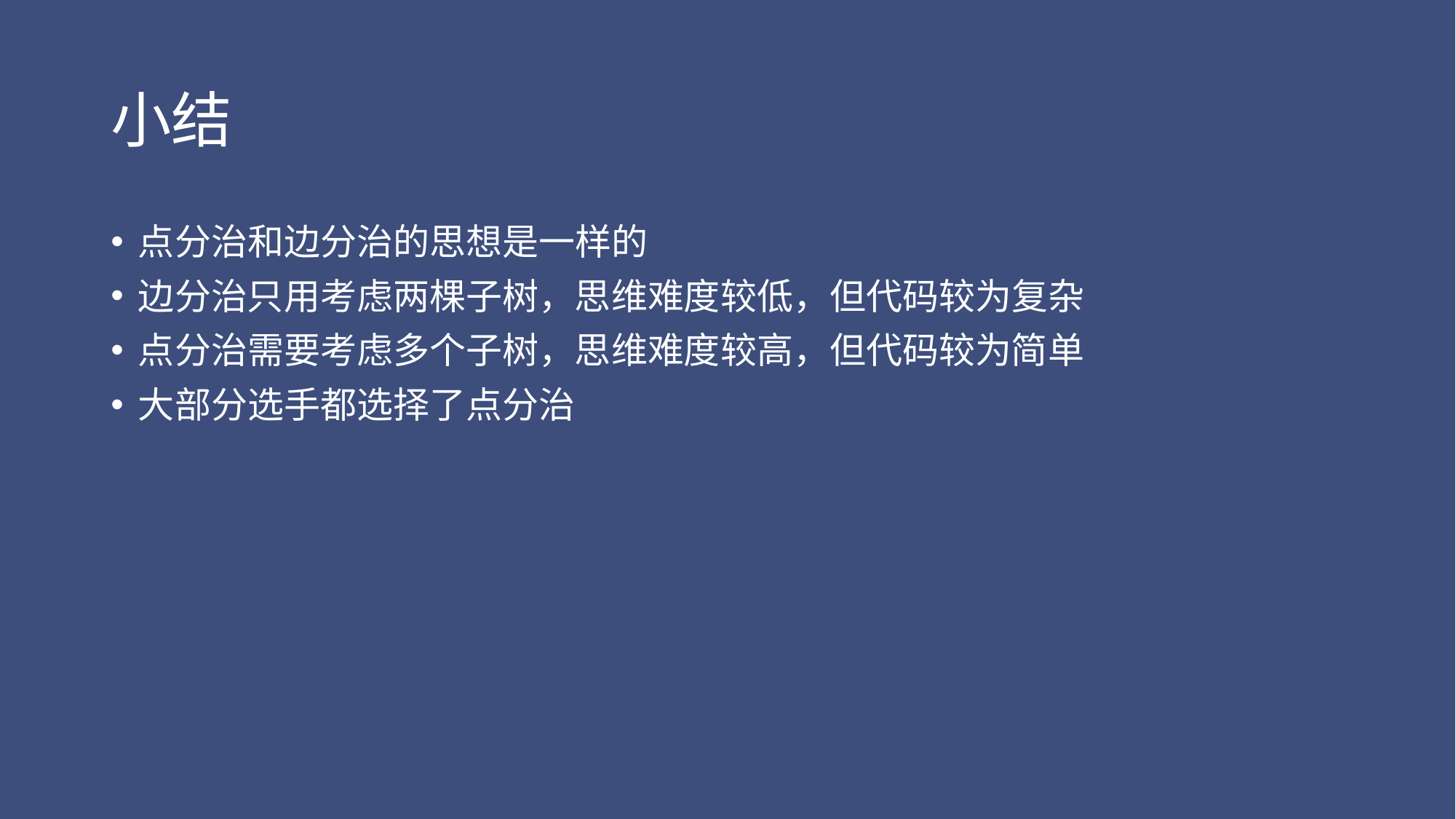

# 小结
点分治和边分治的思想是一样的
边分治只用考虑两棵子树，思维难度较低，但代码较为复杂
点分治需要考虑多个子树，思维难度较高，但代码较为简单
大部分选手都选择了点分治